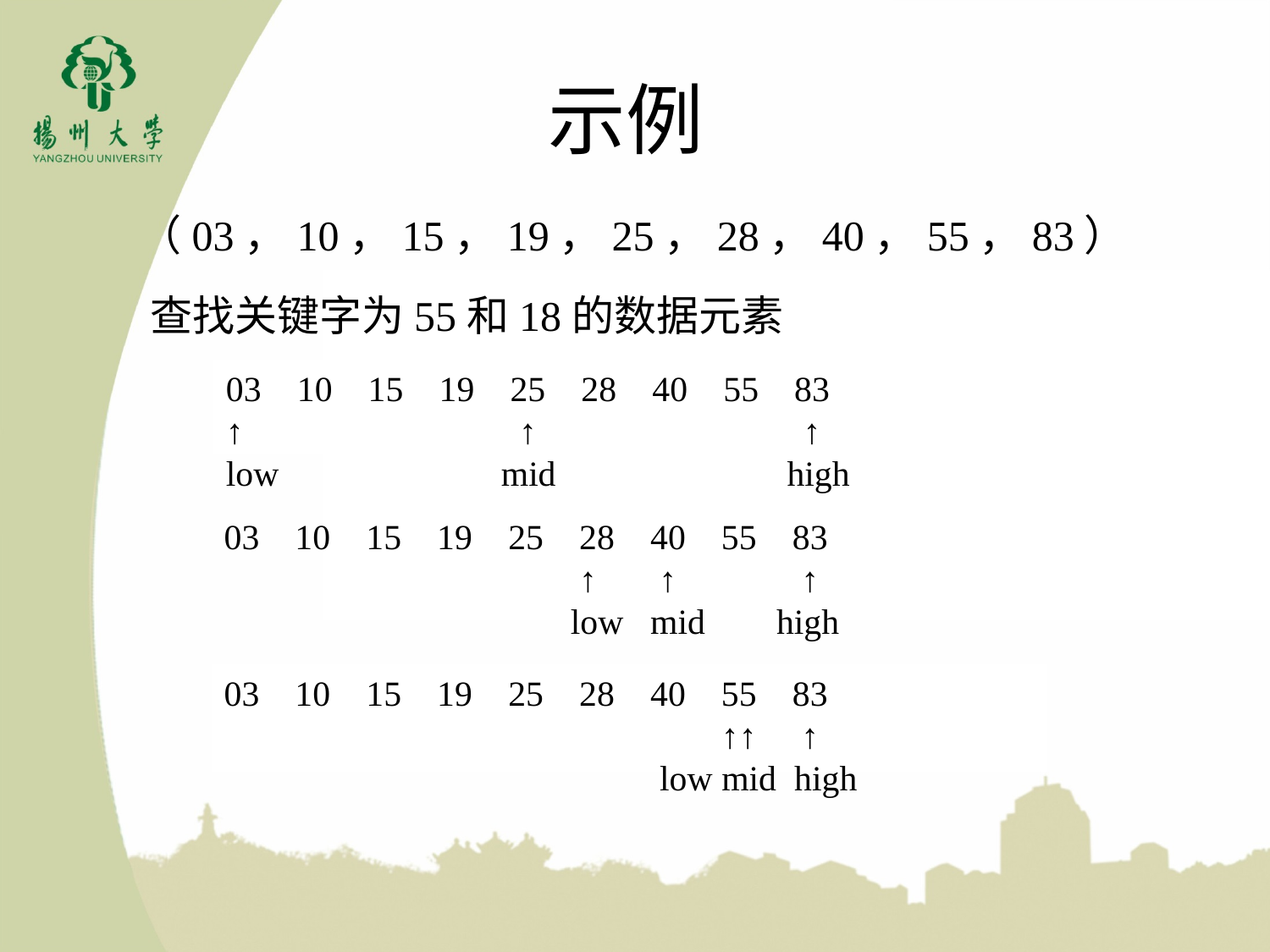

# 示例
（03，10，15，19，25，28，40，55，83）
查找关键字为55和18的数据元素
03    10    15    19    25    28    40    55    83
↑                               ↑                              ↑
low                         mid                          high

03    10    15    19    25    28    40    55    83
                                        ↑       ↑              ↑
                                       low   mid        high
03    10    15    19    25    28    40    55    83
                                                        ↑↑     ↑
                                                 low mid  high
9